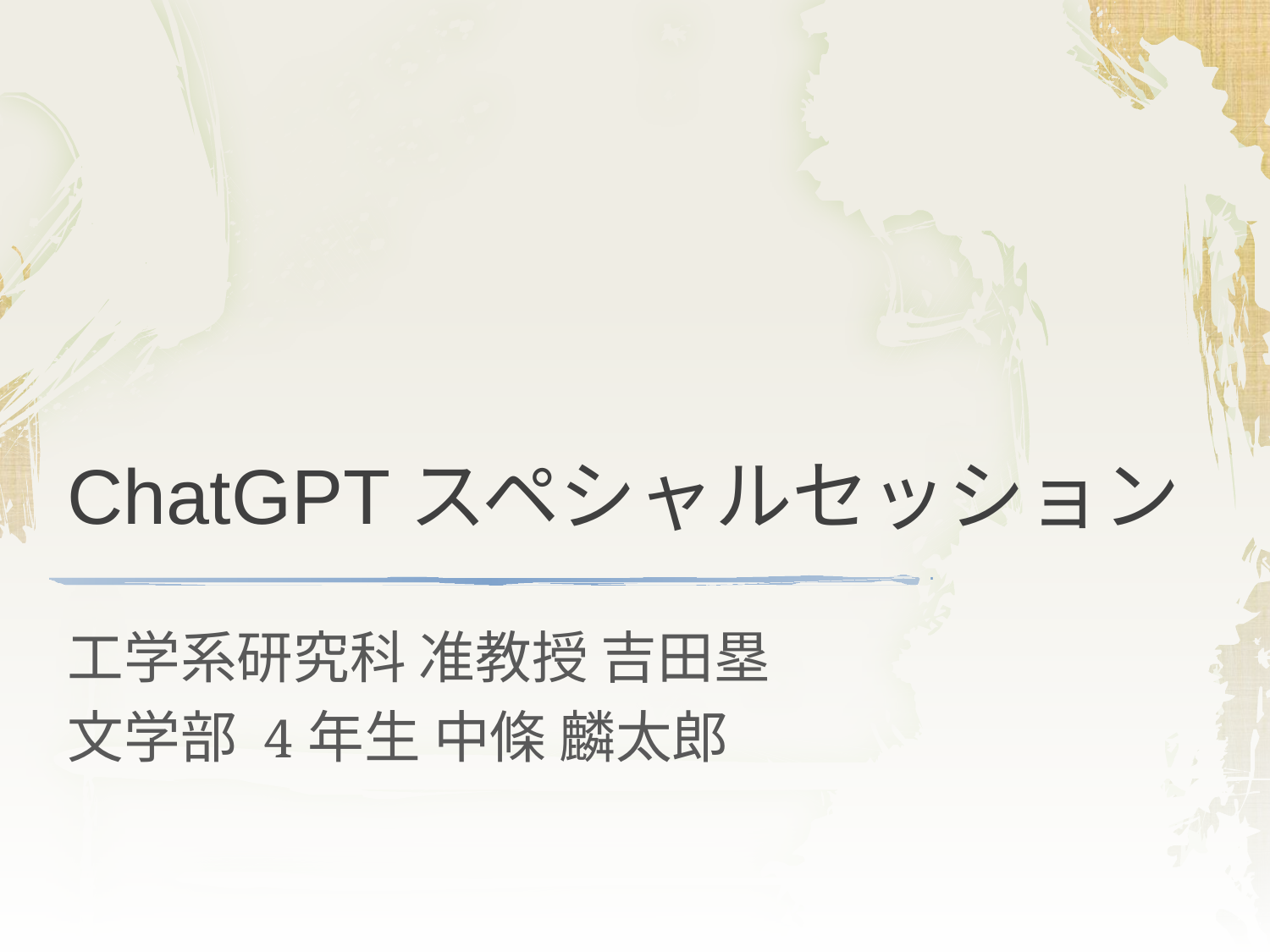

# ChatGPTスペシャルセッション
工学系研究科 准教授 吉田塁
文学部 4年生 中條 麟太郎